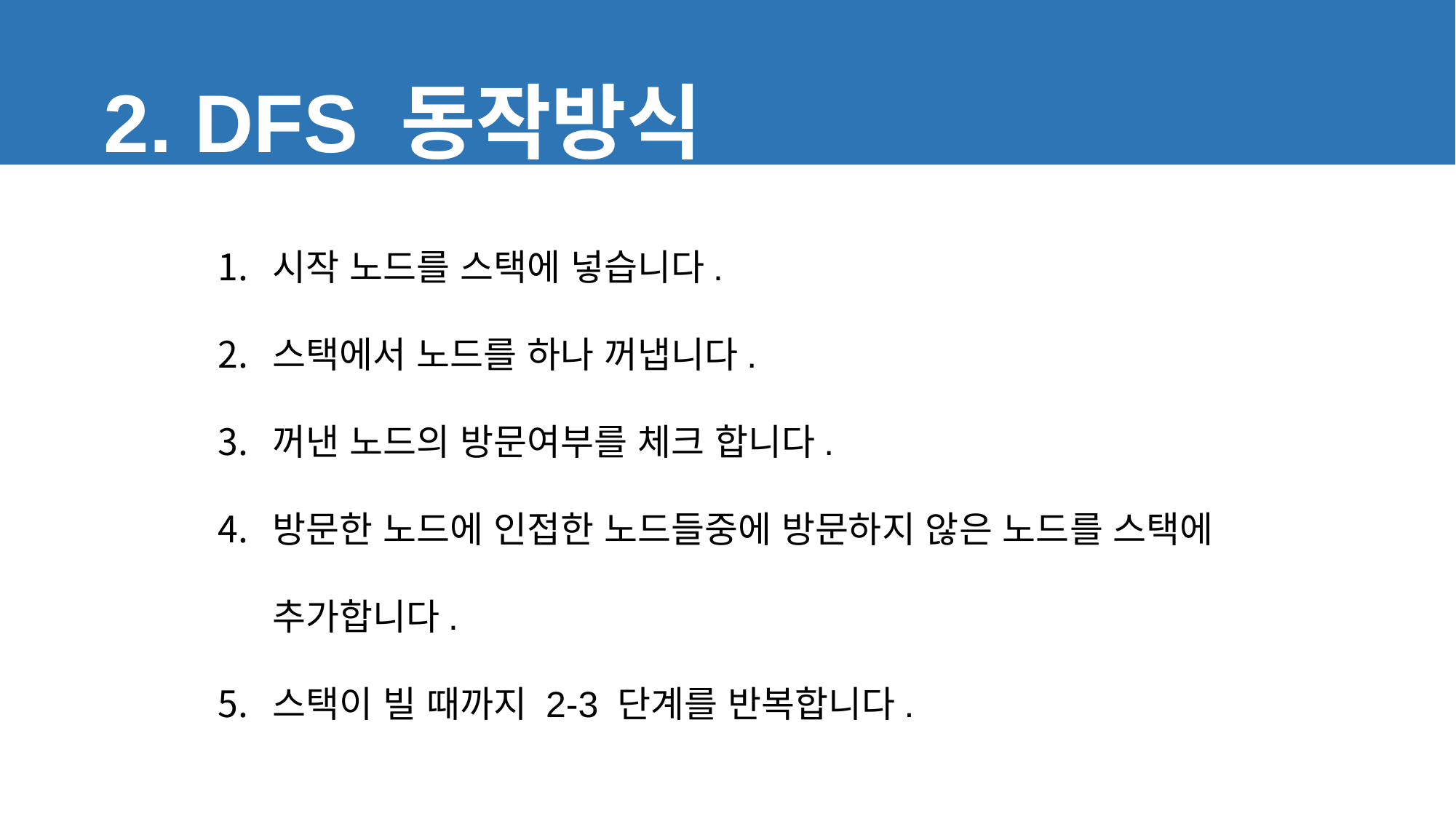

2. DFS 동작방식
시작 노드를 스택에 넣습니다.
스택에서 노드를 하나 꺼냅니다.
꺼낸 노드의 방문여부를 체크 합니다.
방문한 노드에 인접한 노드들중에 방문하지 않은 노드를 스택에 추가합니다.
스택이 빌 때까지 2-3 단계를 반복합니다.